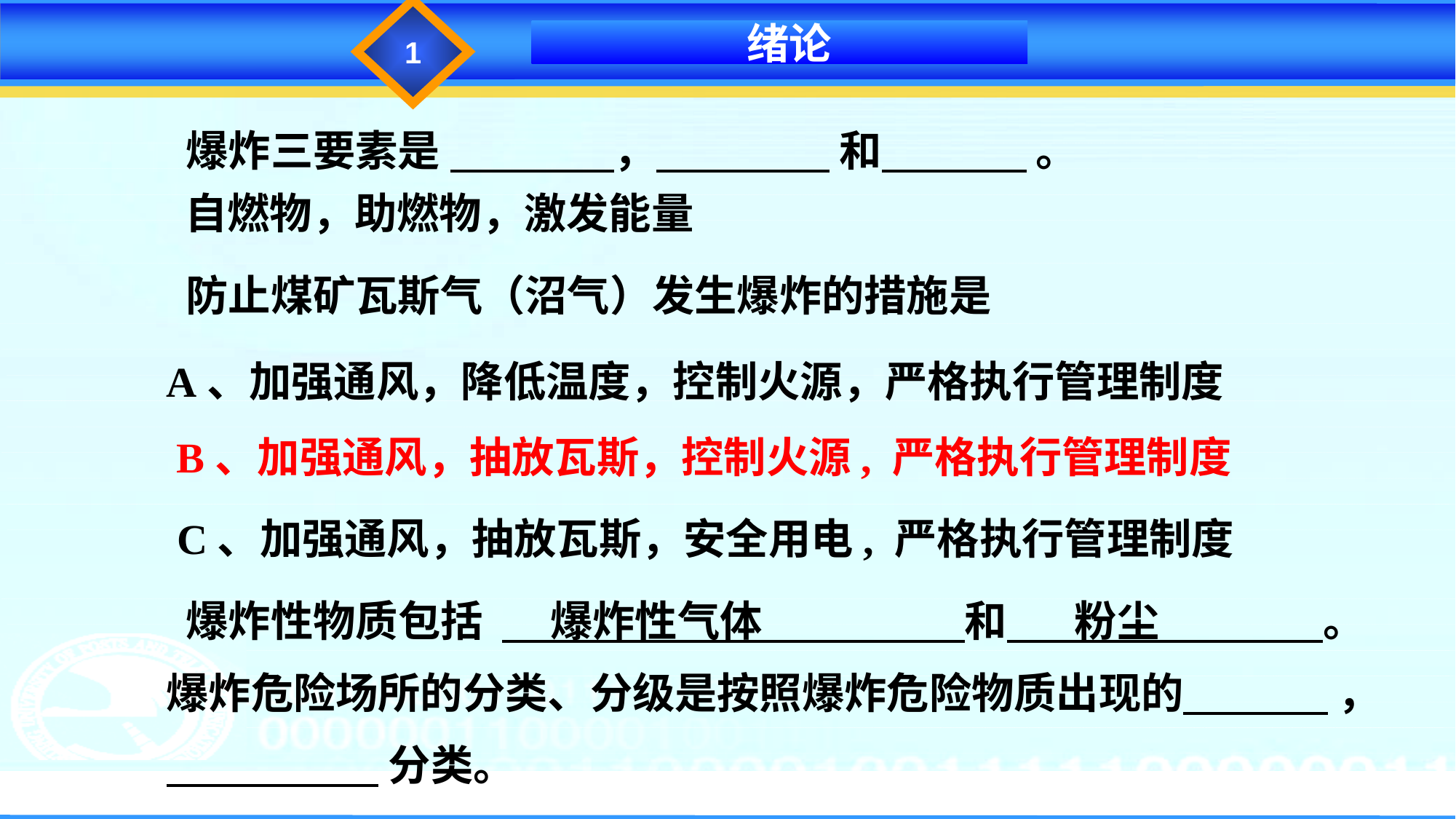

1
 绪论
 爆炸三要素是                  ，                   和                。
自燃物，助燃物，激发能量
 防止煤矿瓦斯气（沼气）发生爆炸的措施是
A、加强通风，降低温度，控制火源，严格执行管理制度
 B、加强通风，抽放瓦斯，控制火源, 严格执行管理制度
 C、加强通风，抽放瓦斯，安全用电, 严格执行管理制度
 爆炸性物质包括       爆炸性气体                     和       粉尘                 。
爆炸危险场所的分类、分级是按照爆炸危险物质出现的                ，
                      分类。